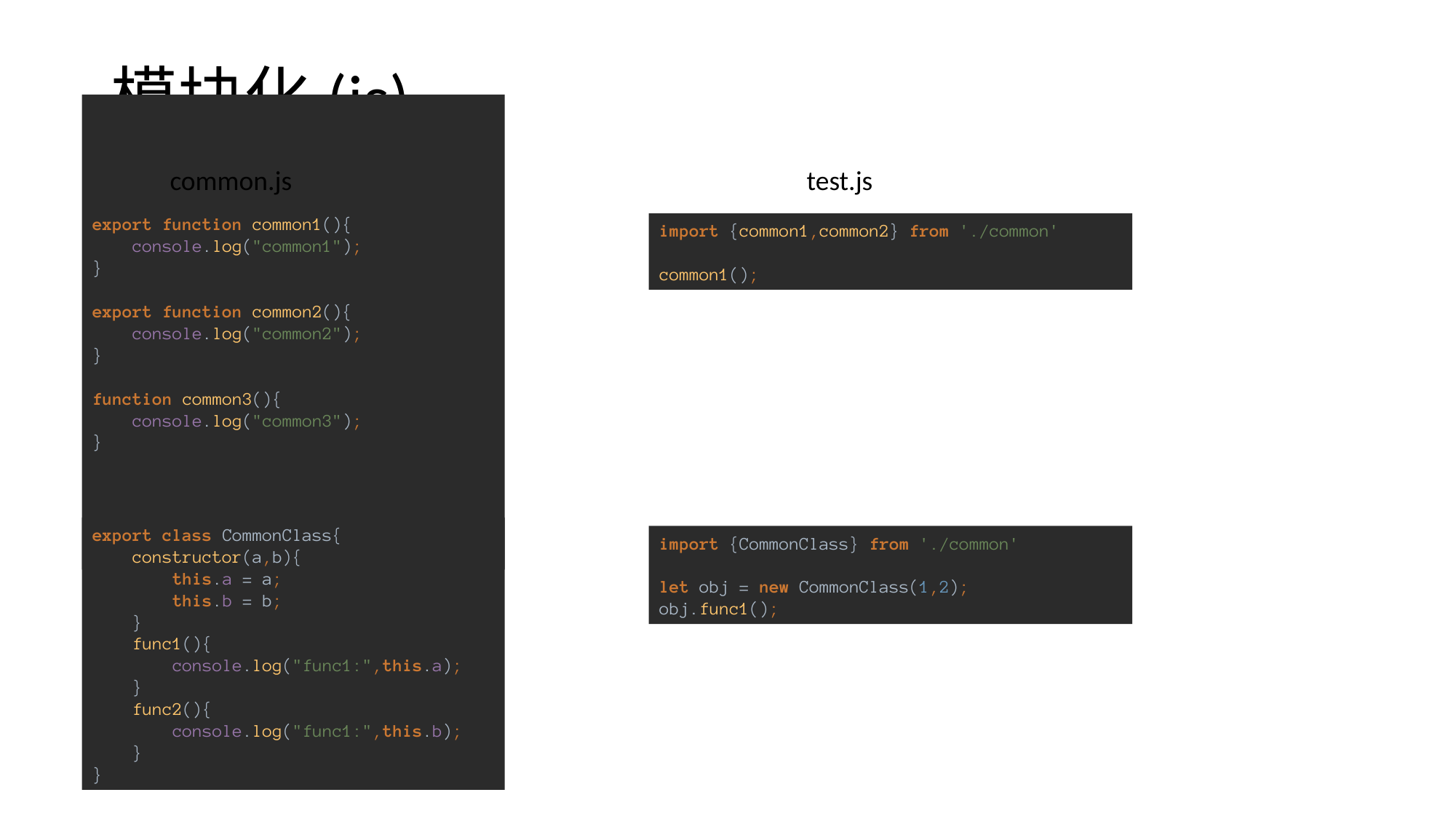

# 模块化(js)
common.js
test.js
export function common1(){
    console.log("common1");
}
export function common2(){
    console.log("common2");
}
function common3(){
    console.log("common3");
}
import {common1,common2} from './common'
common1();
export class CommonClass{
    constructor(a,b){
        this.a = a;
        this.b = b;
    }
    func1(){
        console.log("func1:",this.a);
    }
    func2(){
        console.log("func1:",this.b);
    }
}
import {CommonClass} from './common'
let obj = new CommonClass(1,2);
obj.func1();